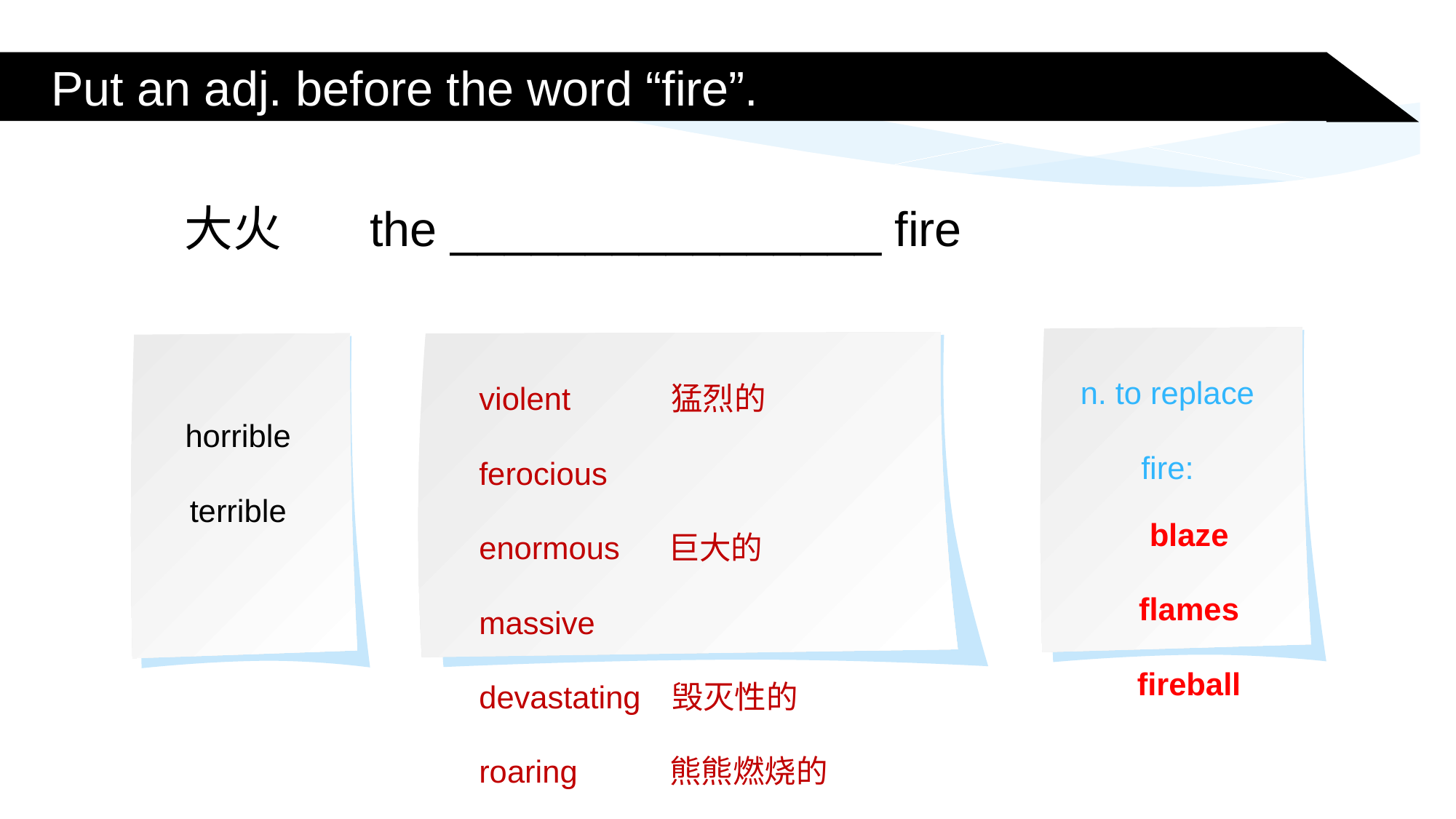

Put an adj. before the word “fire”.
 大火       the ________________ fire

n. to replace fire:

violent          猛烈的
ferocious
enormous    巨大的
massive
devastating  毁灭性的
roaring         熊熊燃烧的

horrible
terrible

blaze
flames
fireball